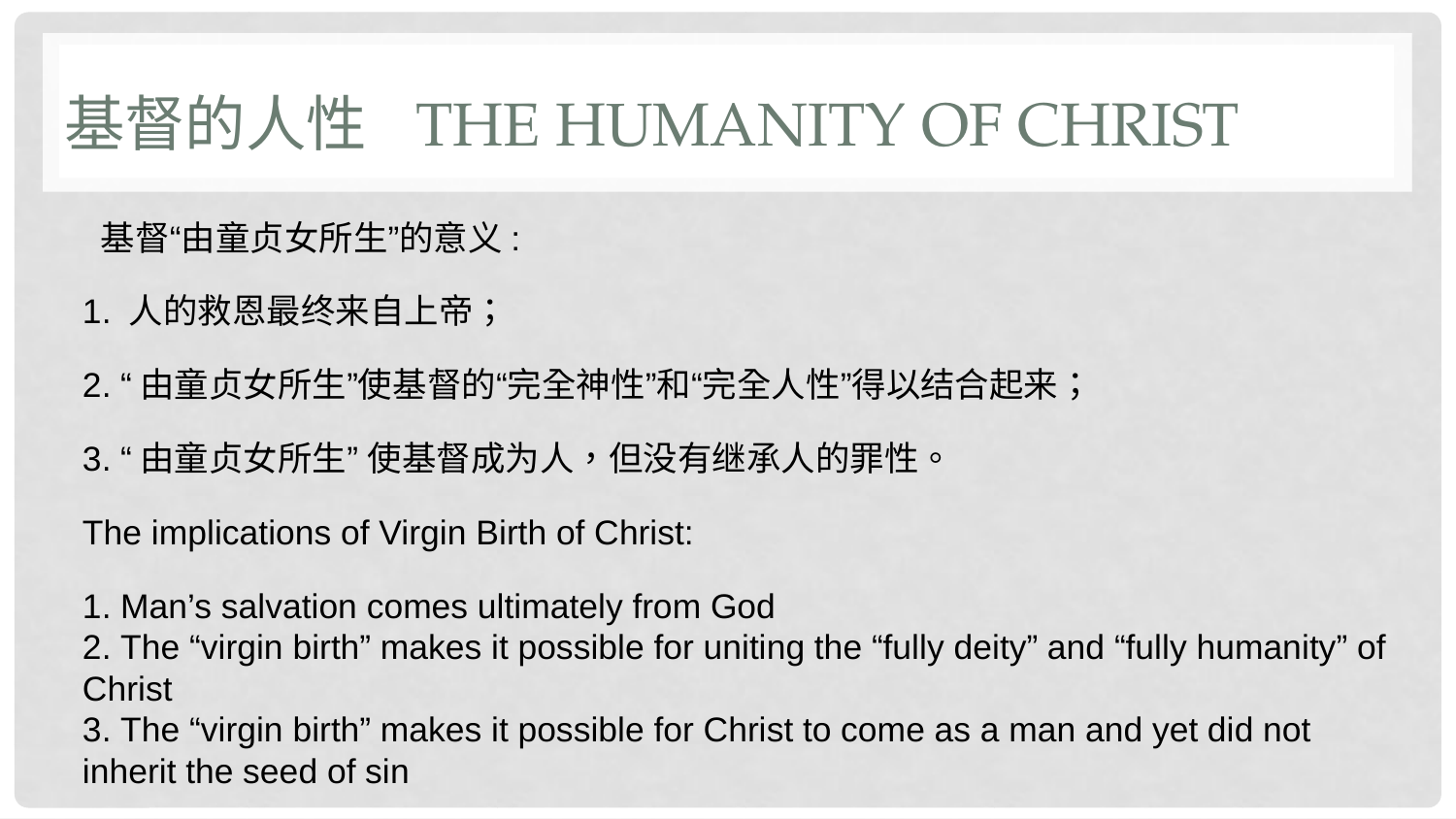

# 基督的人性  The Humanity of Christ
   基督“由童贞女所生”的意义:
1. 人的救恩最终来自上帝；
2. “由童贞女所生”使基督的“完全神性”和“完全人性”得以结合起来；
3. “由童贞女所生” 使基督成为人，但没有继承人的罪性。
The implications of Virgin Birth of Christ:
1. Man’s salvation comes ultimately from God
2. The “virgin birth” makes it possible for uniting the “fully deity” and “fully humanity” of Christ
3. The “virgin birth” makes it possible for Christ to come as a man and yet did not inherit the seed of sin